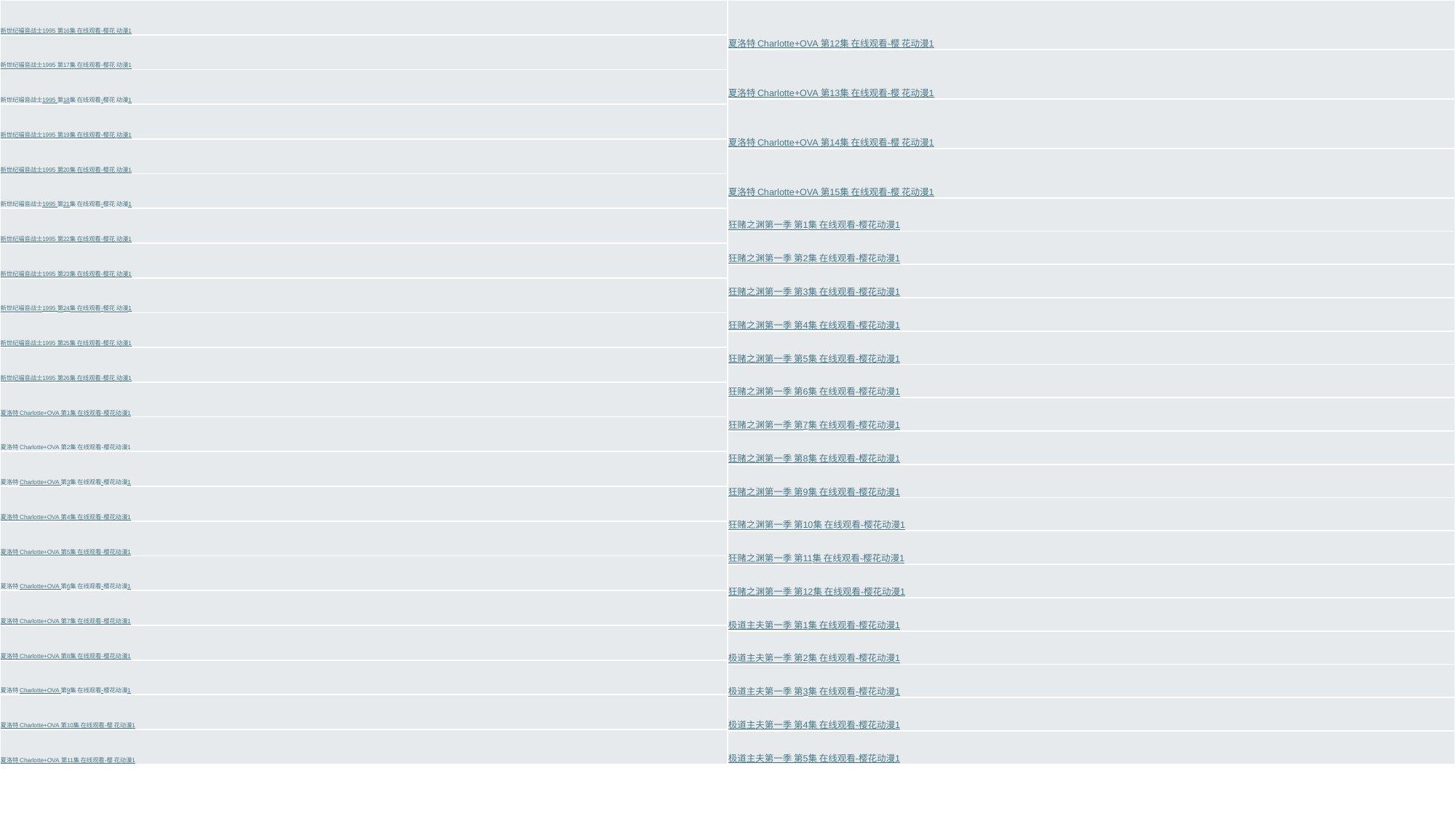

| 新世纪福音战士1995 第16集 在线观看-樱花 动漫1 |
| --- |
| 新世纪福音战士1995 第17集 在线观看-樱花 动漫1 |
| 新世纪福音战士1995 第18集 在线观看-樱花 动漫1 |
| 新世纪福音战士1995 第19集 在线观看-樱花 动漫1 |
| 新世纪福音战士1995 第20集 在线观看-樱花 动漫1 |
| 新世纪福音战士1995 第21集 在线观看-樱花 动漫1 |
| 新世纪福音战士1995 第22集 在线观看-樱花 动漫1 |
| 新世纪福音战士1995 第23集 在线观看-樱花 动漫1 |
| 新世纪福音战士1995 第24集 在线观看-樱花 动漫1 |
| 新世纪福音战士1995 第25集 在线观看-樱花 动漫1 |
| 新世纪福音战士1995 第26集 在线观看-樱花 动漫1 |
| 夏洛特 Charlotte+OVA 第1集 在线观看-樱花动漫1 |
| 夏洛特 Charlotte+OVA 第2集 在线观看-樱花动漫1 |
| 夏洛特 Charlotte+OVA 第3集 在线观看-樱花动漫1 |
| 夏洛特 Charlotte+OVA 第4集 在线观看-樱花动漫1 |
| 夏洛特 Charlotte+OVA 第5集 在线观看-樱花动漫1 |
| 夏洛特 Charlotte+OVA 第6集 在线观看-樱花动漫1 |
| 夏洛特 Charlotte+OVA 第7集 在线观看-樱花动漫1 |
| 夏洛特 Charlotte+OVA 第8集 在线观看-樱花动漫1 |
| 夏洛特 Charlotte+OVA 第9集 在线观看-樱花动漫1 |
| 夏洛特 Charlotte+OVA 第10集 在线观看-樱 花动漫1 |
| 夏洛特 Charlotte+OVA 第11集 在线观看-樱 花动漫1 |
| 夏洛特 Charlotte+OVA 第12集 在线观看-樱 花动漫1 |
| --- |
| 夏洛特 Charlotte+OVA 第13集 在线观看-樱 花动漫1 |
| 夏洛特 Charlotte+OVA 第14集 在线观看-樱 花动漫1 |
| 夏洛特 Charlotte+OVA 第15集 在线观看-樱 花动漫1 |
| 狂赌之渊第一季 第1集 在线观看-樱花动漫1 |
| 狂赌之渊第一季 第2集 在线观看-樱花动漫1 |
| 狂赌之渊第一季 第3集 在线观看-樱花动漫1 |
| 狂赌之渊第一季 第4集 在线观看-樱花动漫1 |
| 狂赌之渊第一季 第5集 在线观看-樱花动漫1 |
| 狂赌之渊第一季 第6集 在线观看-樱花动漫1 |
| 狂赌之渊第一季 第7集 在线观看-樱花动漫1 |
| 狂赌之渊第一季 第8集 在线观看-樱花动漫1 |
| 狂赌之渊第一季 第9集 在线观看-樱花动漫1 |
| 狂赌之渊第一季 第10集 在线观看-樱花动漫1 |
| 狂赌之渊第一季 第11集 在线观看-樱花动漫1 |
| 狂赌之渊第一季 第12集 在线观看-樱花动漫1 |
| 极道主夫第一季 第1集 在线观看-樱花动漫1 |
| 极道主夫第一季 第2集 在线观看-樱花动漫1 |
| 极道主夫第一季 第3集 在线观看-樱花动漫1 |
| 极道主夫第一季 第4集 在线观看-樱花动漫1 |
| 极道主夫第一季 第5集 在线观看-樱花动漫1 |